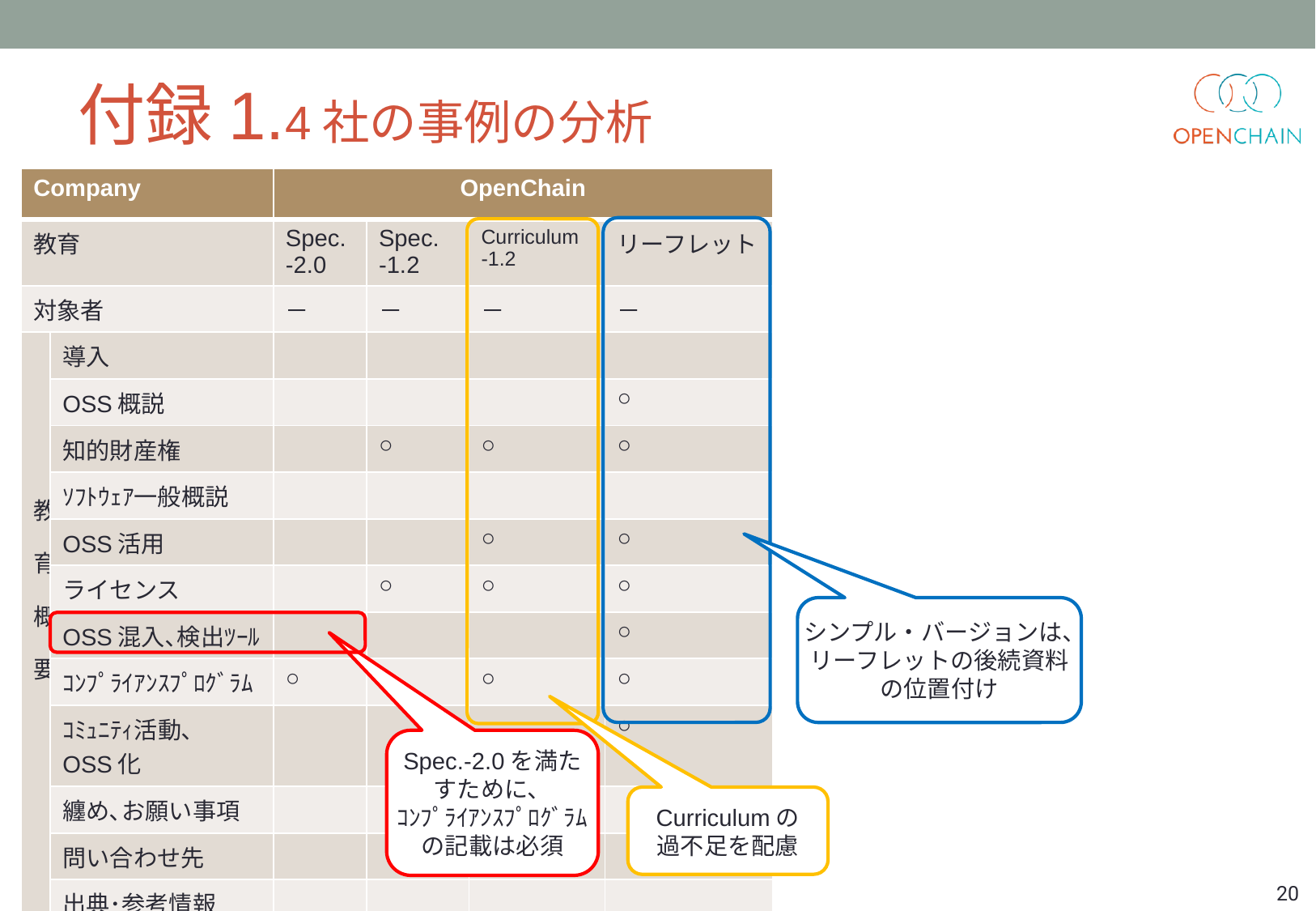

# 付録1.4社の事例の分析
| Company |  | OpenChain |  |  |  |
| --- | --- | --- | --- | --- | --- |
| 教育 |  | Spec. -2.0 | Spec. -1.2 | Curriculum -1.2 | リーフレット |
| 対象者 |  | － | － | － | － |
| 教 育 概 要 | 導入 |  |  |  |  |
|  | OSS概説 |  |  |  | ○ |
|  | 知的財産権 |  | ○ | ○ | ○ |
|  | ｿﾌﾄｳｪｱ一般概説 |  |  |  |  |
|  | OSS活用 |  |  | ○ | ○ |
|  | ライセンス |  | ○ | ○ | ○ |
|  | OSS混入､検出ﾂｰﾙ |  |  |  | ○ |
|  | ｺﾝﾌﾟﾗｲｱﾝｽﾌﾟﾛｸﾞﾗﾑ | ○ | ○ | ○ | ○ |
|  | ｺﾐｭﾆﾃｨ活動､ OSS化 |  |  |  | ○ |
|  | 纏め､お願い事項 |  |  |  |  |
|  | 問い合わせ先 |  |  |  |  |
|  | 出典･参考情報 |  |  |  |  |

シンプル・バージョンは､
リーフレットの後続資料の位置付け

Spec.-2.0を満たすために、
ｺﾝﾌﾟﾗｲｱﾝｽﾌﾟﾛｸﾞﾗﾑの記載は必須
Curriculumの
過不足を配慮
20